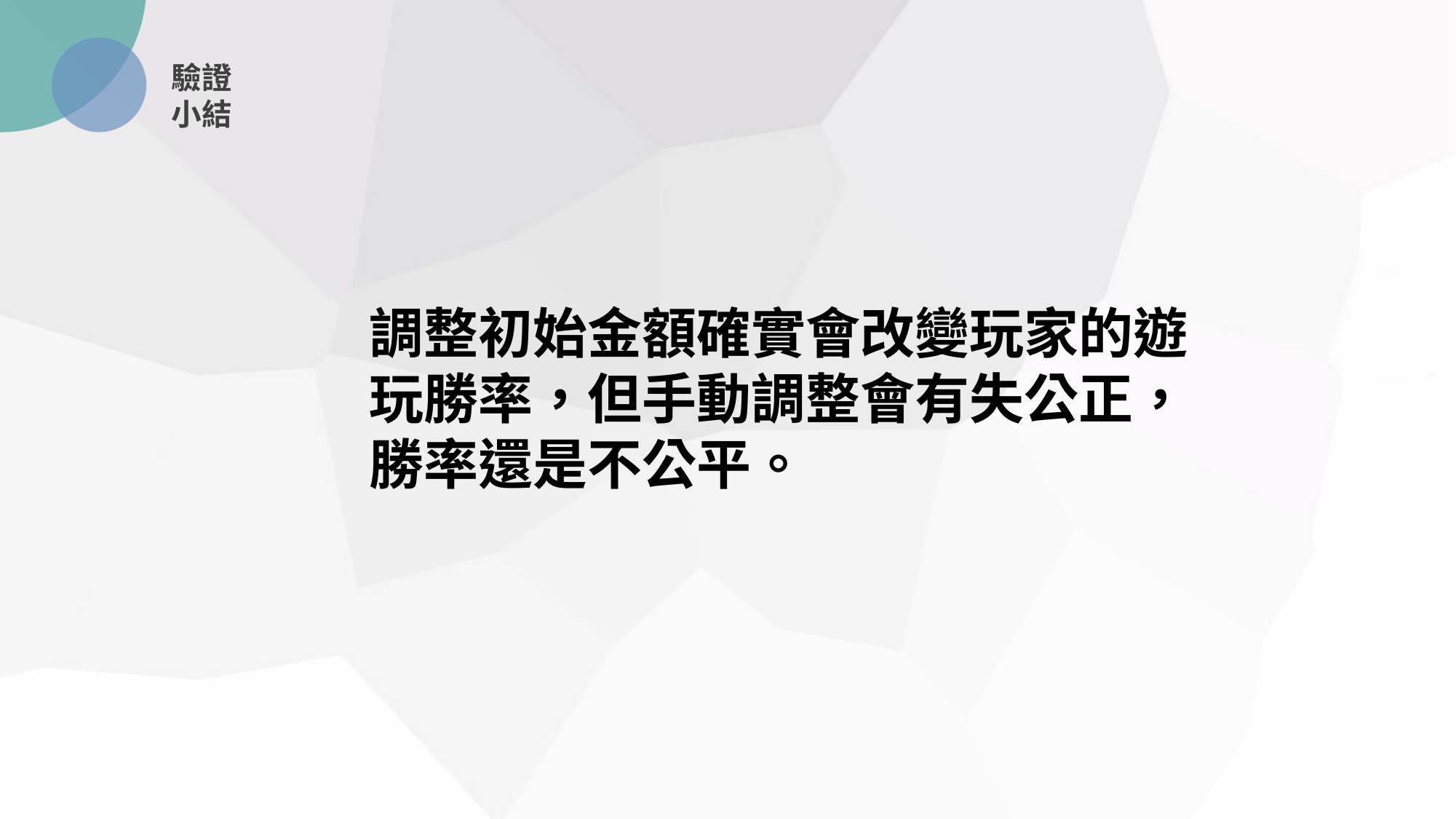

驗證
小結
調整初始金額確實會改變玩家的遊玩勝率，但手動調整會有失公正，勝率還是不公平。